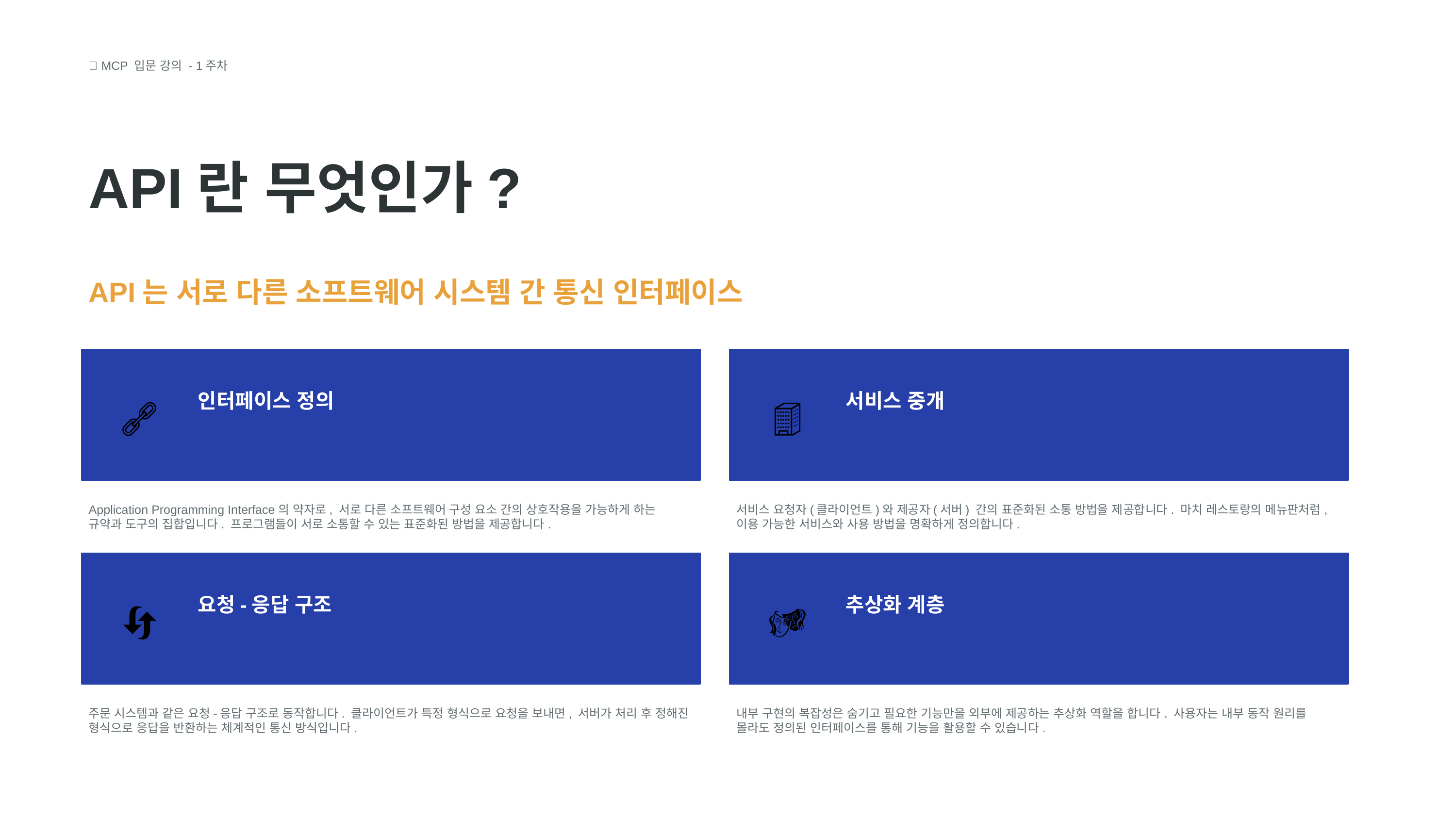

🧩 MCP 입문 강의 - 1주차
API란 무엇인가?
API는 서로 다른 소프트웨어 시스템 간 통신 인터페이스

🔗
🏢
인터페이스 정의
서비스 중개
Application Programming Interface의 약자로, 서로 다른 소프트웨어 구성 요소 간의 상호작용을 가능하게 하는 규약과 도구의 집합입니다. 프로그램들이 서로 소통할 수 있는 표준화된 방법을 제공합니다.
서비스 요청자(클라이언트)와 제공자(서버) 간의 표준화된 소통 방법을 제공합니다. 마치 레스토랑의 메뉴판처럼, 이용 가능한 서비스와 사용 방법을 명확하게 정의합니다.

🔄
🎭
요청-응답 구조
추상화 계층
주문 시스템과 같은 요청-응답 구조로 동작합니다. 클라이언트가 특정 형식으로 요청을 보내면, 서버가 처리 후 정해진 형식으로 응답을 반환하는 체계적인 통신 방식입니다.
내부 구현의 복잡성은 숨기고 필요한 기능만을 외부에 제공하는 추상화 역할을 합니다. 사용자는 내부 동작 원리를 몰라도 정의된 인터페이스를 통해 기능을 활용할 수 있습니다.